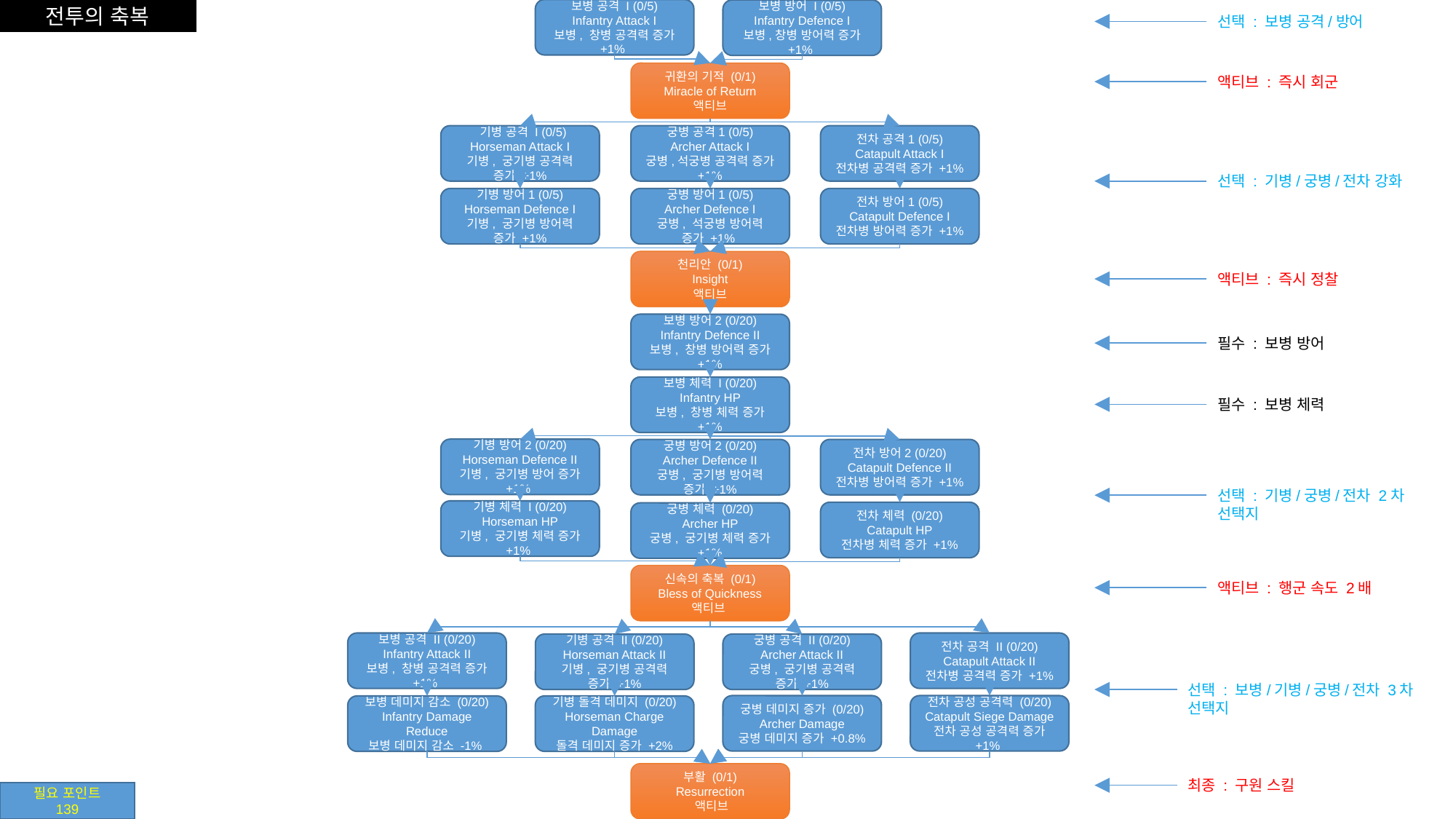

전투의 축복
보병 방어 I (0/5)
Infantry Defence I
보병,창병 방어력 증가 +1%
보병 공격 I (0/5)
Infantry Attack I
보병, 창병 공격력 증가 +1%
선택 : 보병 공격/방어
귀환의 기적 (0/1)
Miracle of Return
액티브
액티브 : 즉시 회군
 기병 공격 I (0/5)
Horseman Attack I
기병, 궁기병 공격력 증가 +1%
궁병 공격1 (0/5)
Archer Attack I
궁병,석궁병 공격력 증가 +1%
전차 공격1 (0/5)
Catapult Attack I
전차병 공격력 증가 +1%
선택 : 기병/궁병/전차 강화
기병 방어1 (0/5)
Horseman Defence I
기병, 궁기병 방어력 증가 +1%
궁병 방어1 (0/5)
Archer Defence I
궁병, 석궁병 방어력 증가 +1%
전차 방어1 (0/5)
Catapult Defence I
전차병 방어력 증가 +1%
천리안 (0/1)
Insight
액티브
액티브 : 즉시 정찰
보병 방어2 (0/20)
Infantry Defence II
보병, 창병 방어력 증가 +1%
필수 : 보병 방어
보병 체력 I (0/20)
Infantry HP
보병, 창병 체력 증가 +1%
필수 : 보병 체력
기병 방어2 (0/20)
Horseman Defence II
기병, 궁기병 방어 증가 +1%
궁병 방어2 (0/20)
Archer Defence II
궁병, 궁기병 방어력 증가 +1%
전차 방어2 (0/20)
Catapult Defence II
전차병 방어력 증가 +1%
선택 : 기병/궁병/전차 2차 선택지
기병 체력 I (0/20)
Horseman HP
기병, 궁기병 체력 증가 +1%
전차 체력 (0/20)
Catapult HP
전차병 체력 증가 +1%
궁병 체력 (0/20)
Archer HP
궁병, 궁기병 체력 증가 +1%
신속의 축복 (0/1)
Bless of Quickness
액티브
액티브 : 행군 속도 2배
전차 공격 II (0/20)
Catapult Attack II
전차병 공격력 증가 +1%
보병 공격 II (0/20)
Infantry Attack II
보병, 창병 공격력 증가 +1%
궁병 공격 II (0/20)
Archer Attack II
궁병, 궁기병 공격력 증가 +1%
기병 공격 II (0/20)
Horseman Attack II
기병, 궁기병 공격력 증가 +1%
선택 : 보병/기병/궁병/전차 3차 선택지
궁병 데미지 증가 (0/20)
Archer Damage
궁병 데미지 증가 +0.8%
전차 공성 공격력 (0/20)
Catapult Siege Damage
전차 공성 공격력 증가 +1%
기병 돌격 데미지 (0/20)
Horseman Charge Damage
돌격 데미지 증가 +2%
보병 데미지 감소 (0/20)
Infantry Damage Reduce
보병 데미지 감소 -1%
부활 (0/1)
Resurrection
 액티브
최종 : 구원 스킬
필요 포인트
139